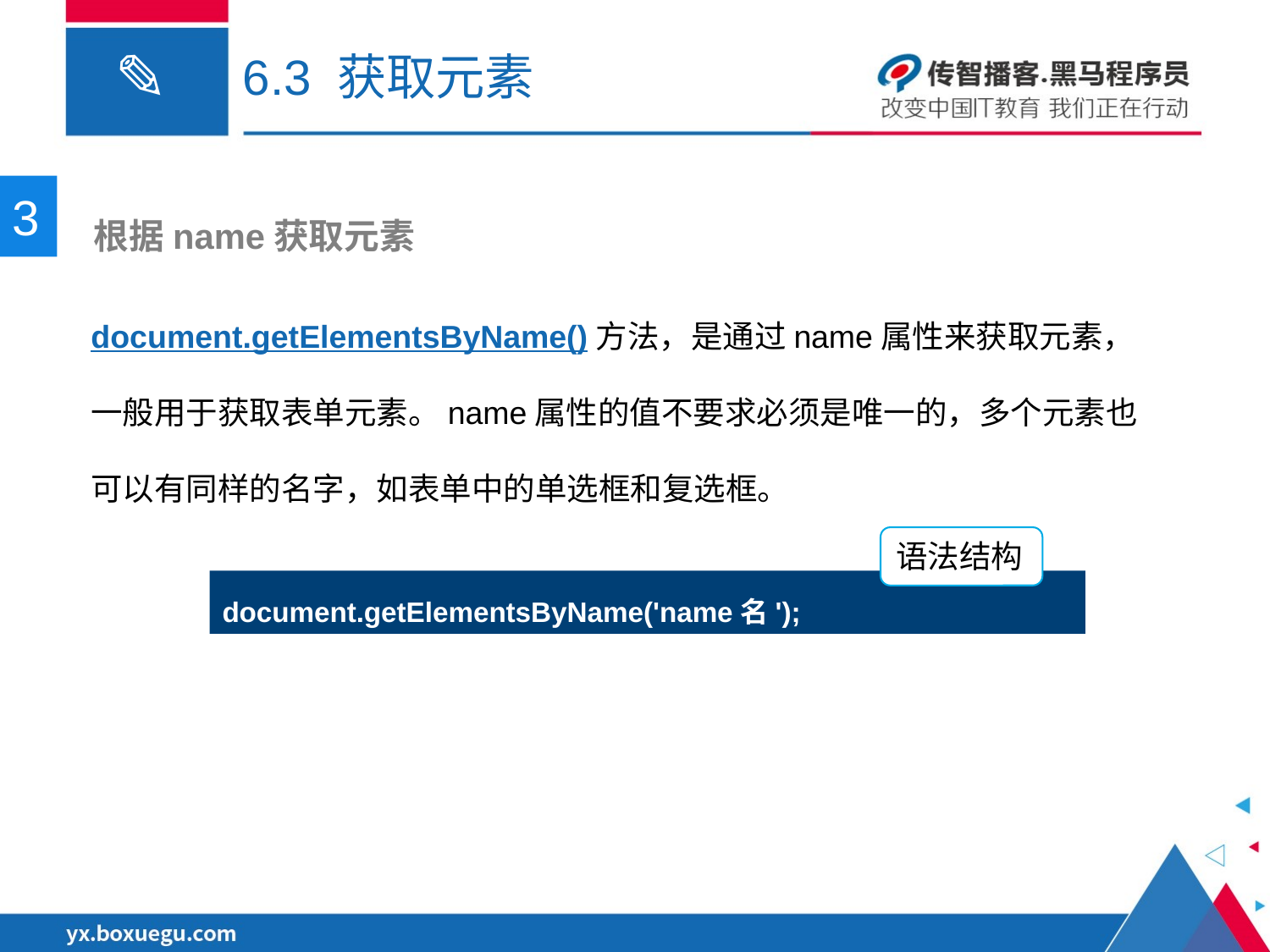

# 6.3 获取元素

3
  根据name获取元素
document.getElementsByName()方法，是通过name属性来获取元素，一般用于获取表单元素。name属性的值不要求必须是唯一的，多个元素也可以有同样的名字，如表单中的单选框和复选框。
语法结构
document.getElementsByName('name名');